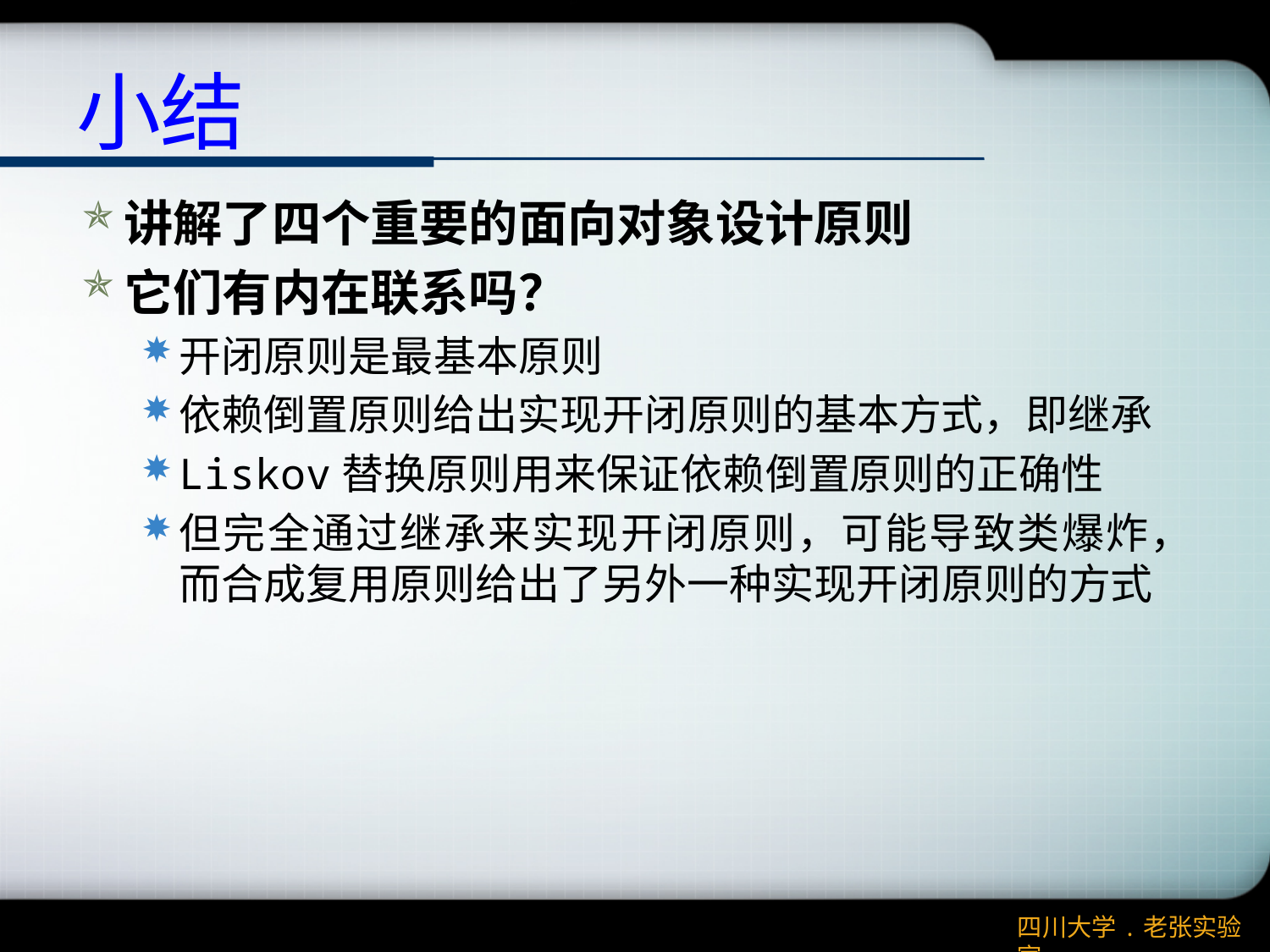

# 小结
讲解了四个重要的面向对象设计原则
它们有内在联系吗？
开闭原则是最基本原则
依赖倒置原则给出实现开闭原则的基本方式，即继承
Liskov替换原则用来保证依赖倒置原则的正确性
但完全通过继承来实现开闭原则，可能导致类爆炸，而合成复用原则给出了另外一种实现开闭原则的方式